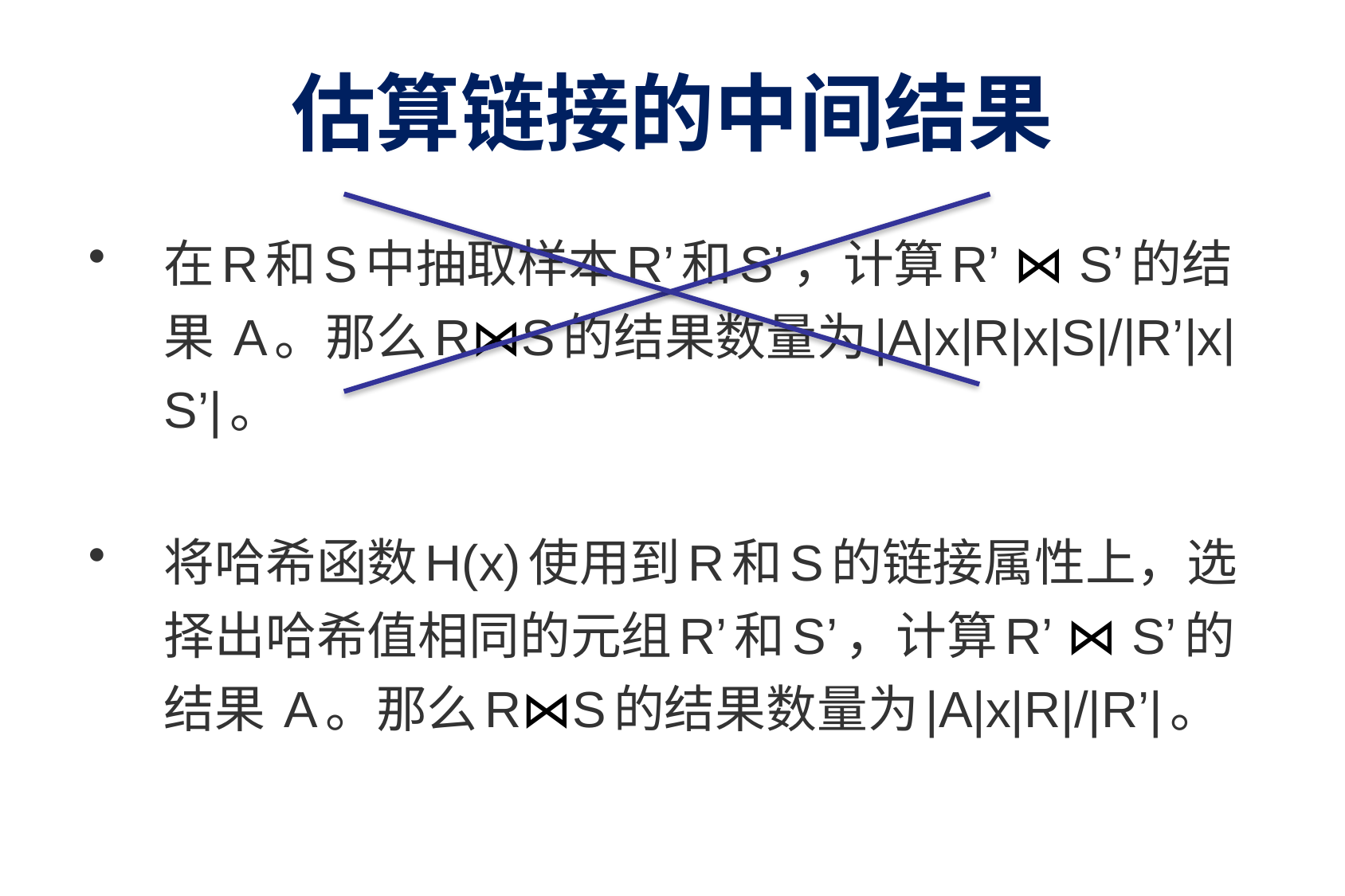

# 估算链接的中间结果
在R和S中抽取样本R’和S’，计算R’ ⋈ S’的结果 A。那么R⋈S的结果数量为|A|x|R|x|S|/|R’|x|S’|。

将哈希函数H(x)使用到R和S的链接属性上，选择出哈希值相同的元组R’和S’，计算R’ ⋈ S’的结果 A。那么R⋈S的结果数量为|A|x|R|/|R’|。